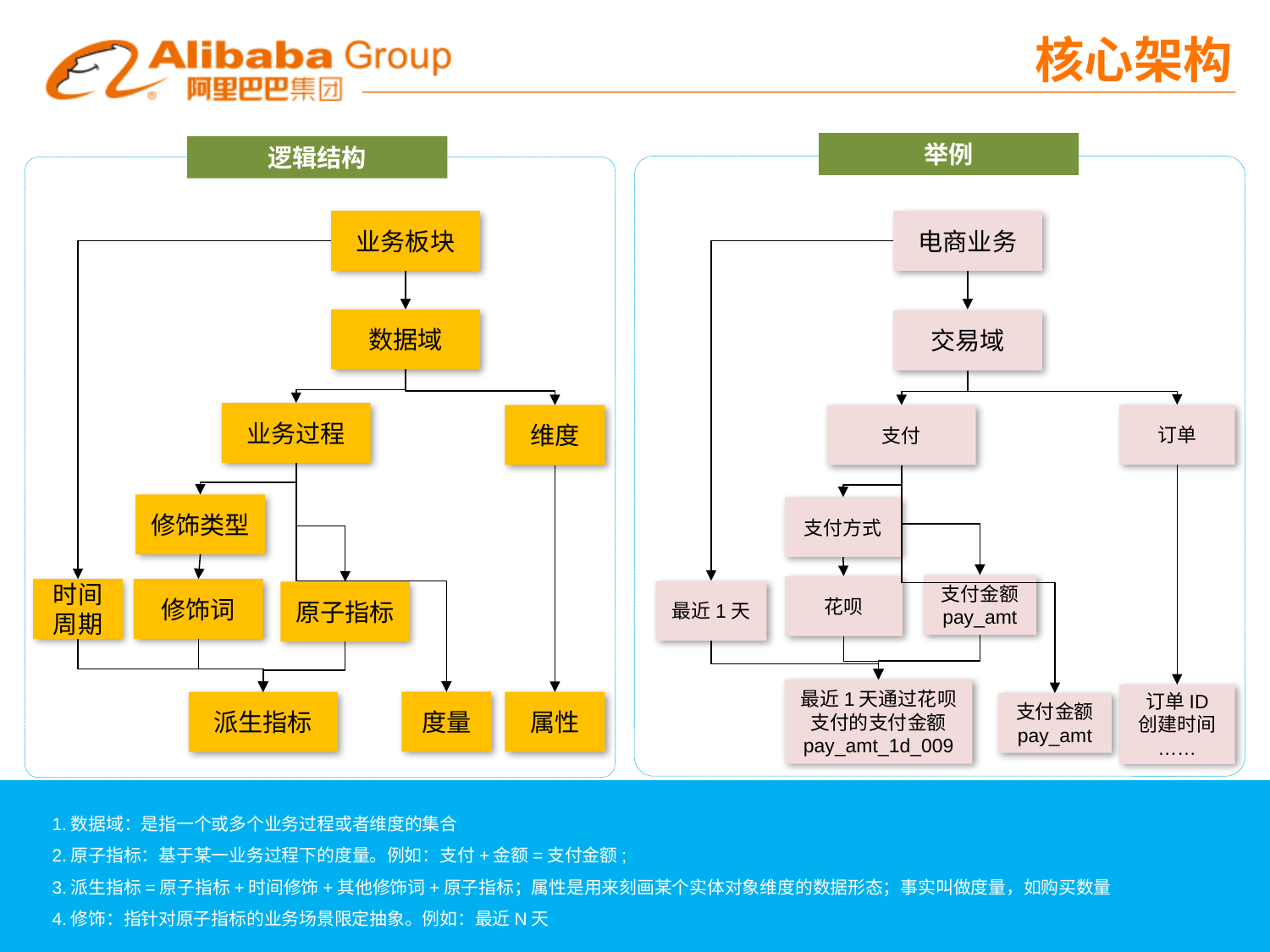

核心架构
举例
逻辑结构

业务板块
电商业务
数据域
交易域
业务过程
订单
维度
支付
修饰类型
支付方式
支付金额
pay_amt
花呗
时间周期
修饰词
最近1天
原子指标
最近1天通过花呗支付的支付金额
pay_amt_1d_009
订单ID
创建时间
……
度量
派生指标
属性
支付金额
pay_amt

1.数据域：是指一个或多个业务过程或者维度的集合
2.原子指标：基于某一业务过程下的度量。例如：支付+金额=支付金额;
3.派生指标=原子指标+时间修饰+其他修饰词+原子指标；属性是用来刻画某个实体对象维度的数据形态；事实叫做度量，如购买数量
4.修饰：指针对原子指标的业务场景限定抽象。例如：最近N天